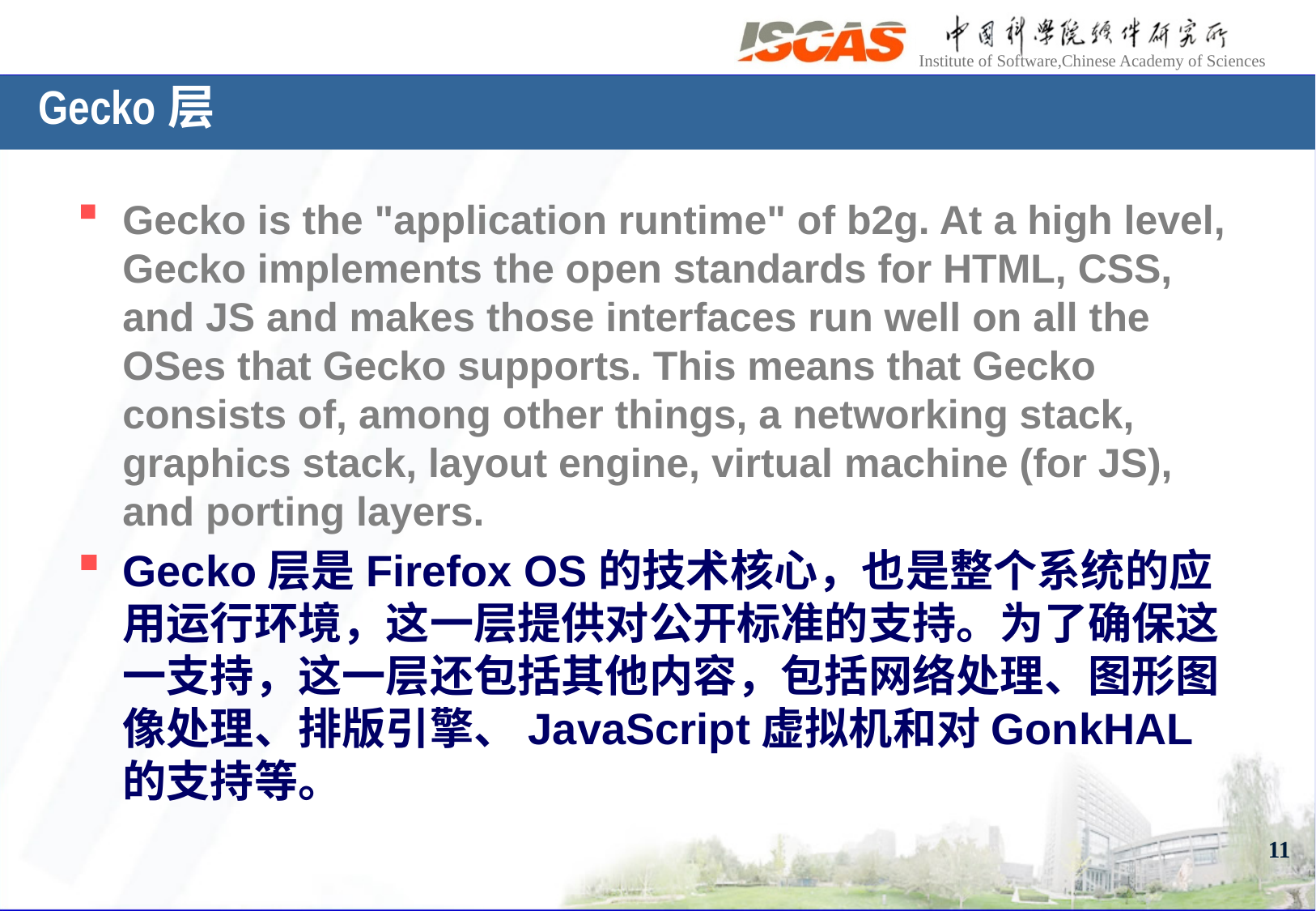

# Gecko层
Gecko is the "application runtime" of b2g. At a high level, Gecko implements the open standards for HTML, CSS, and JS and makes those interfaces run well on all the OSes that Gecko supports. This means that Gecko consists of, among other things, a networking stack, graphics stack, layout engine, virtual machine (for JS), and porting layers.
Gecko层是Firefox OS的技术核心，也是整个系统的应用运行环境，这一层提供对公开标准的支持。为了确保这一支持，这一层还包括其他内容，包括网络处理、图形图像处理、排版引擎、JavaScript虚拟机和对GonkHAL的支持等。
11